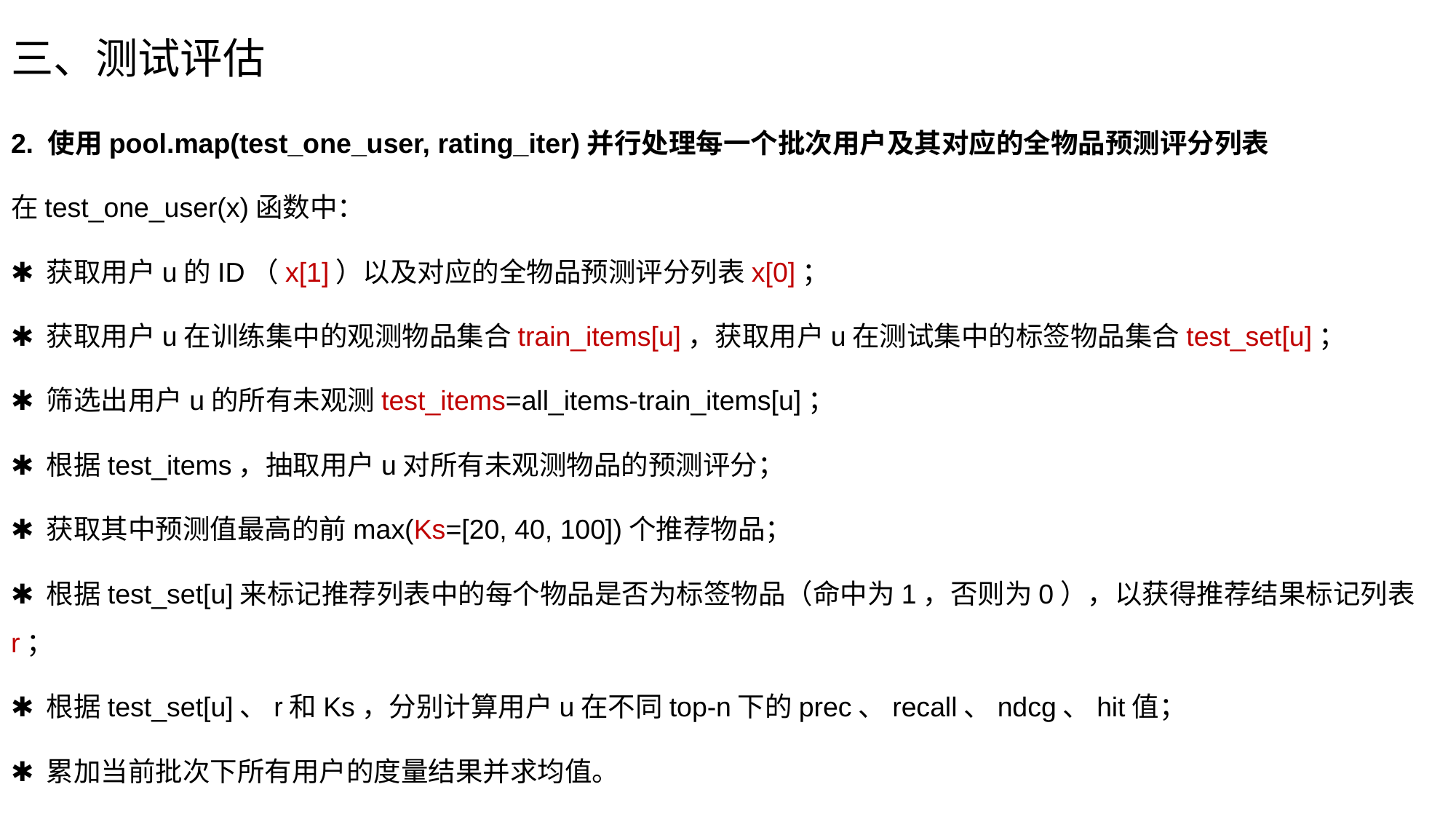

# 三、测试评估
2. 使用pool.map(test_one_user, rating_iter)并行处理每一个批次用户及其对应的全物品预测评分列表
在test_one_user(x)函数中：
✱ 获取用户u的ID（x[1]）以及对应的全物品预测评分列表x[0]；
✱ 获取用户u在训练集中的观测物品集合train_items[u]，获取用户u在测试集中的标签物品集合test_set[u]；
✱ 筛选出用户u的所有未观测test_items=all_items-train_items[u]；
✱ 根据test_items，抽取用户u对所有未观测物品的预测评分；
✱ 获取其中预测值最高的前max(Ks=[20, 40, 100])个推荐物品；
✱ 根据test_set[u]来标记推荐列表中的每个物品是否为标签物品（命中为1，否则为0），以获得推荐结果标记列表r；
✱ 根据test_set[u]、r和Ks，分别计算用户u在不同top-n下的prec、recall、ndcg、hit值；
✱ 累加当前批次下所有用户的度量结果并求均值。